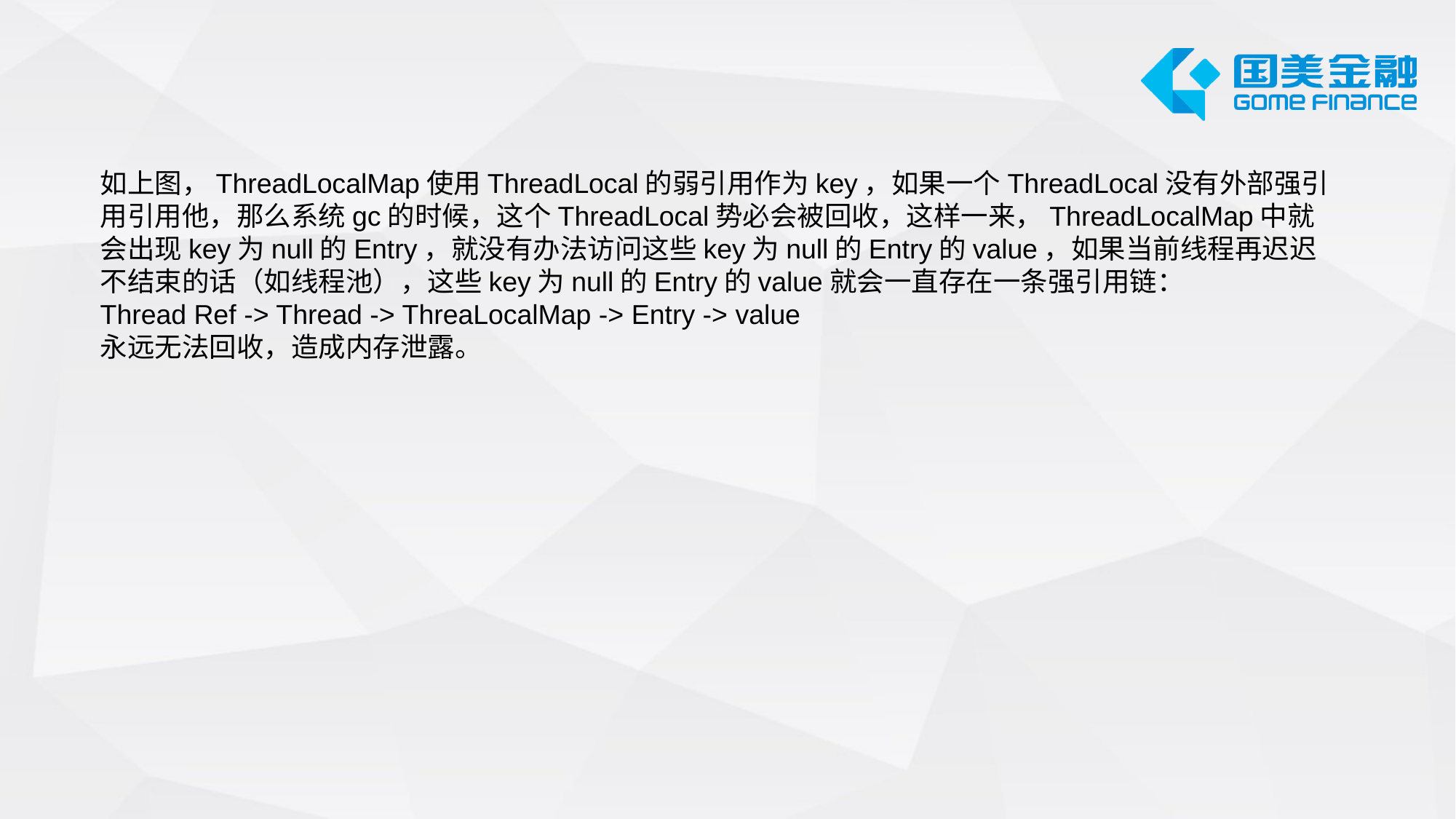

如上图，ThreadLocalMap使用ThreadLocal的弱引用作为key，如果一个ThreadLocal没有外部强引用引用他，那么系统gc的时候，这个ThreadLocal势必会被回收，这样一来，ThreadLocalMap中就会出现key为null的Entry，就没有办法访问这些key为null的Entry的value，如果当前线程再迟迟不结束的话（如线程池），这些key为null的Entry的value就会一直存在一条强引用链：
Thread Ref -> Thread -> ThreaLocalMap -> Entry -> value
永远无法回收，造成内存泄露。